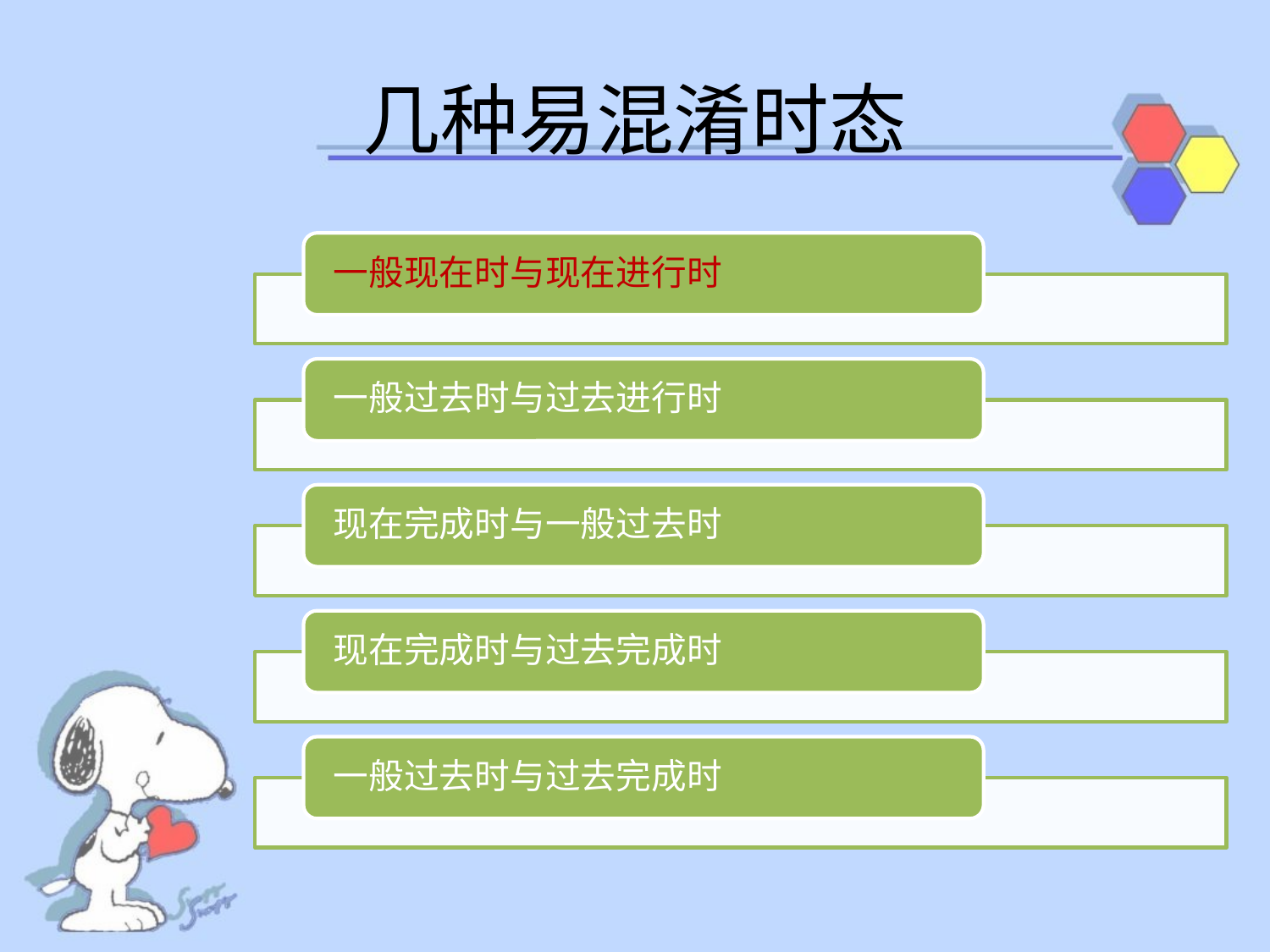

# 几种易混淆时态
一般现在时与现在进行时
一般过去时与过去进行时
现在完成时与一般过去时
现在完成时与过去完成时
一般过去时与过去完成时